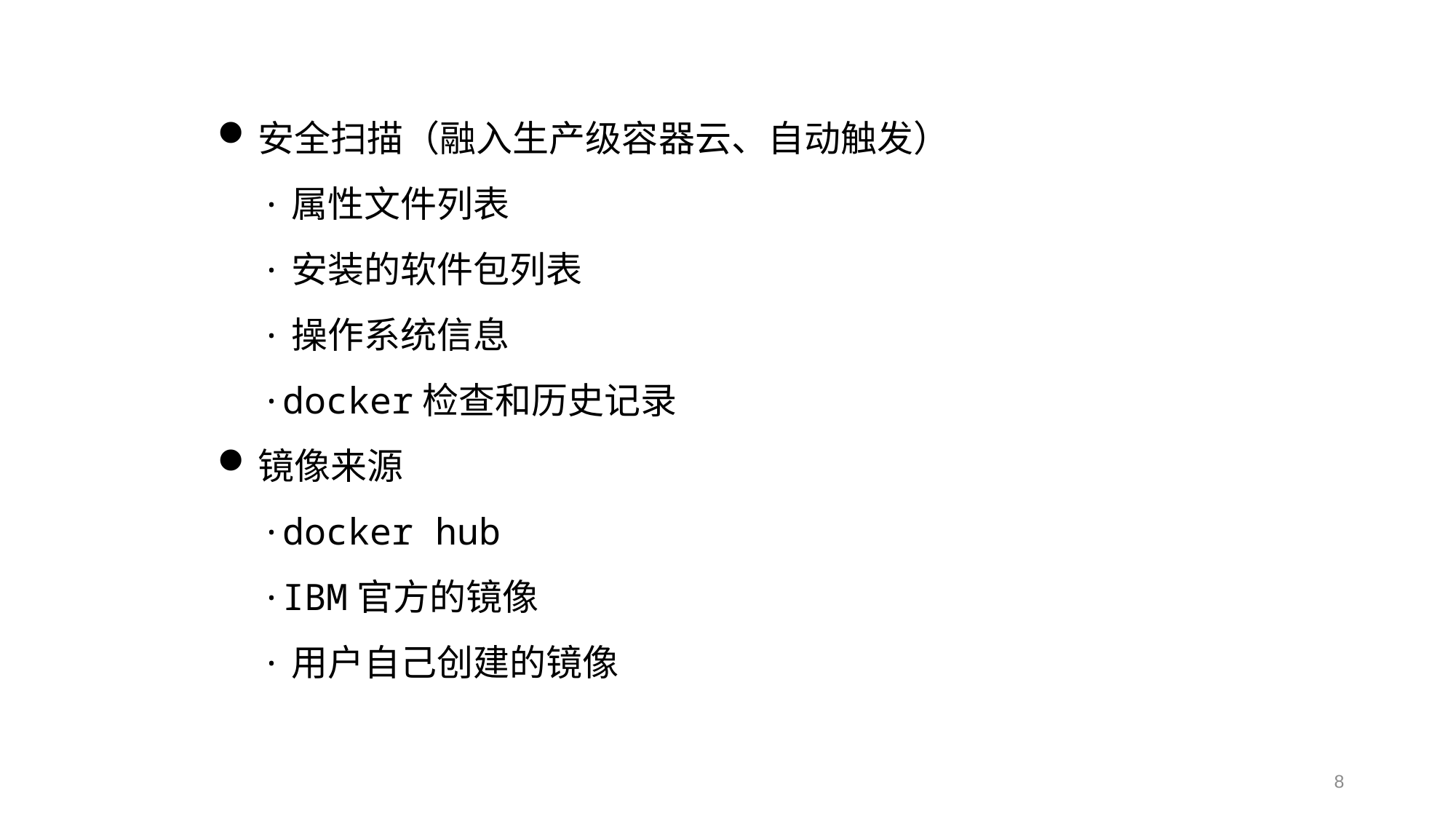

安全扫描（融入生产级容器云、自动触发）
  ·属性文件列表
  ·安装的软件包列表
  ·操作系统信息
  ·docker检查和历史记录
镜像来源
  ·docker hub
  ·IBM官方的镜像
  ·用户自己创建的镜像
8